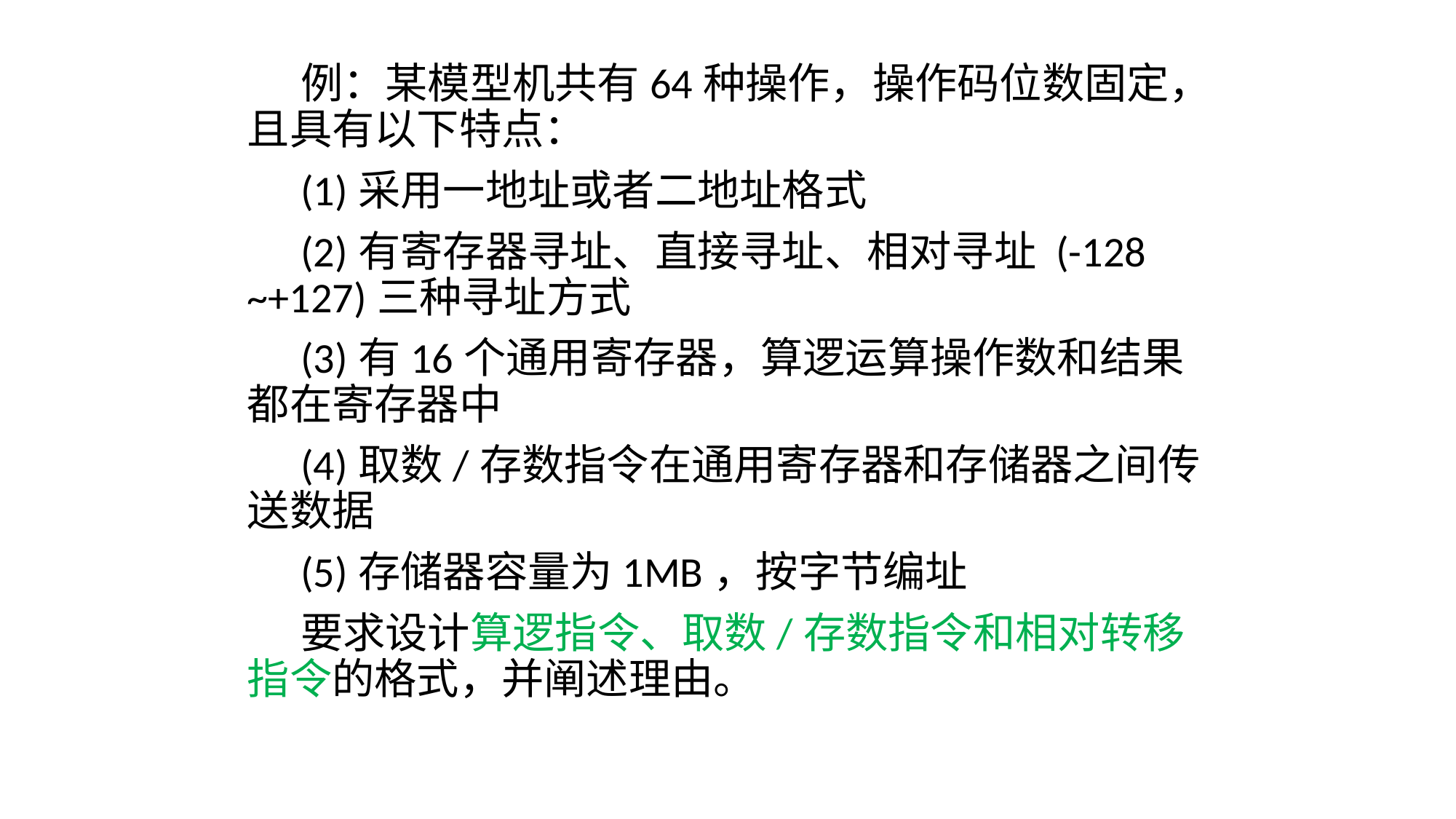

例：某模型机共有64种操作，操作码位数固定，且具有以下特点：
(1)采用一地址或者二地址格式
(2)有寄存器寻址、直接寻址、相对寻址 (-128 ~+127)三种寻址方式
(3)有16个通用寄存器，算逻运算操作数和结果都在寄存器中
(4)取数/存数指令在通用寄存器和存储器之间传送数据
(5)存储器容量为1MB，按字节编址
要求设计算逻指令、取数/存数指令和相对转移指令的格式，并阐述理由。